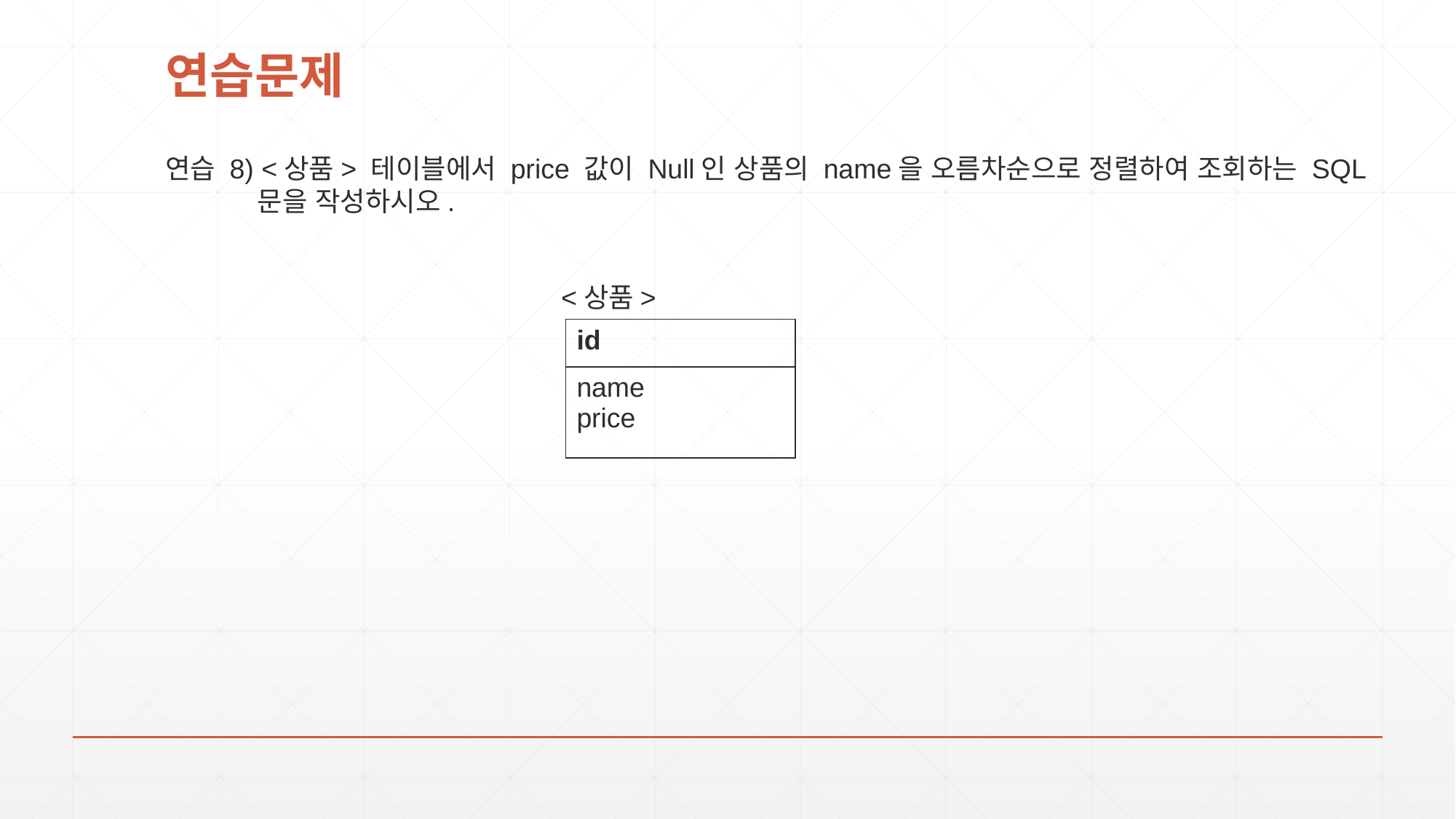

# 연습문제
연습 8) <상품> 테이블에서 price 값이 Null인 상품의 name을 오름차순으로 정렬하여 조회하는 SQL문을 작성하시오.

<상품>
| id |
| --- |
| name price |